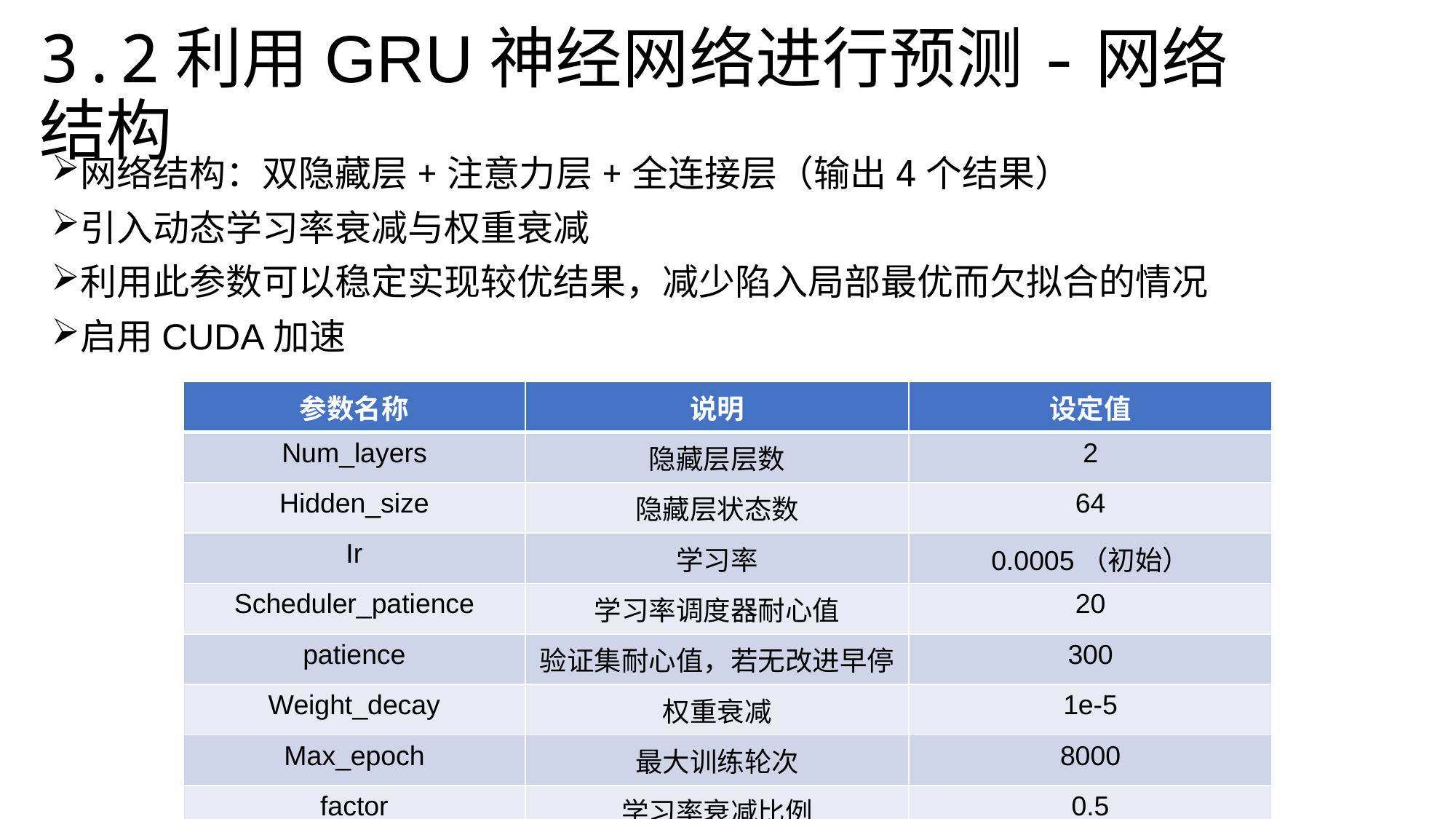

# 3.2利用GRU神经网络进行预测-网络结构
网络结构：双隐藏层+注意力层+全连接层（输出4个结果）
引入动态学习率衰减与权重衰减
利用此参数可以稳定实现较优结果，减少陷入局部最优而欠拟合的情况
启用CUDA加速
| 参数名称 | 说明 | 设定值 |
| --- | --- | --- |
| Num\_layers | 隐藏层层数 | 2 |
| Hidden\_size | 隐藏层状态数 | 64 |
| Ir | 学习率 | 0.0005（初始） |
| Scheduler\_patience | 学习率调度器耐心值 | 20 |
| patience | 验证集耐心值，若无改进早停 | 300 |
| Weight\_decay | 权重衰减 | 1e-5 |
| Max\_epoch | 最大训练轮次 | 8000 |
| factor | 学习率衰减比例 | 0.5 |
| dropout | 神经元丢弃率 | 0.3 |